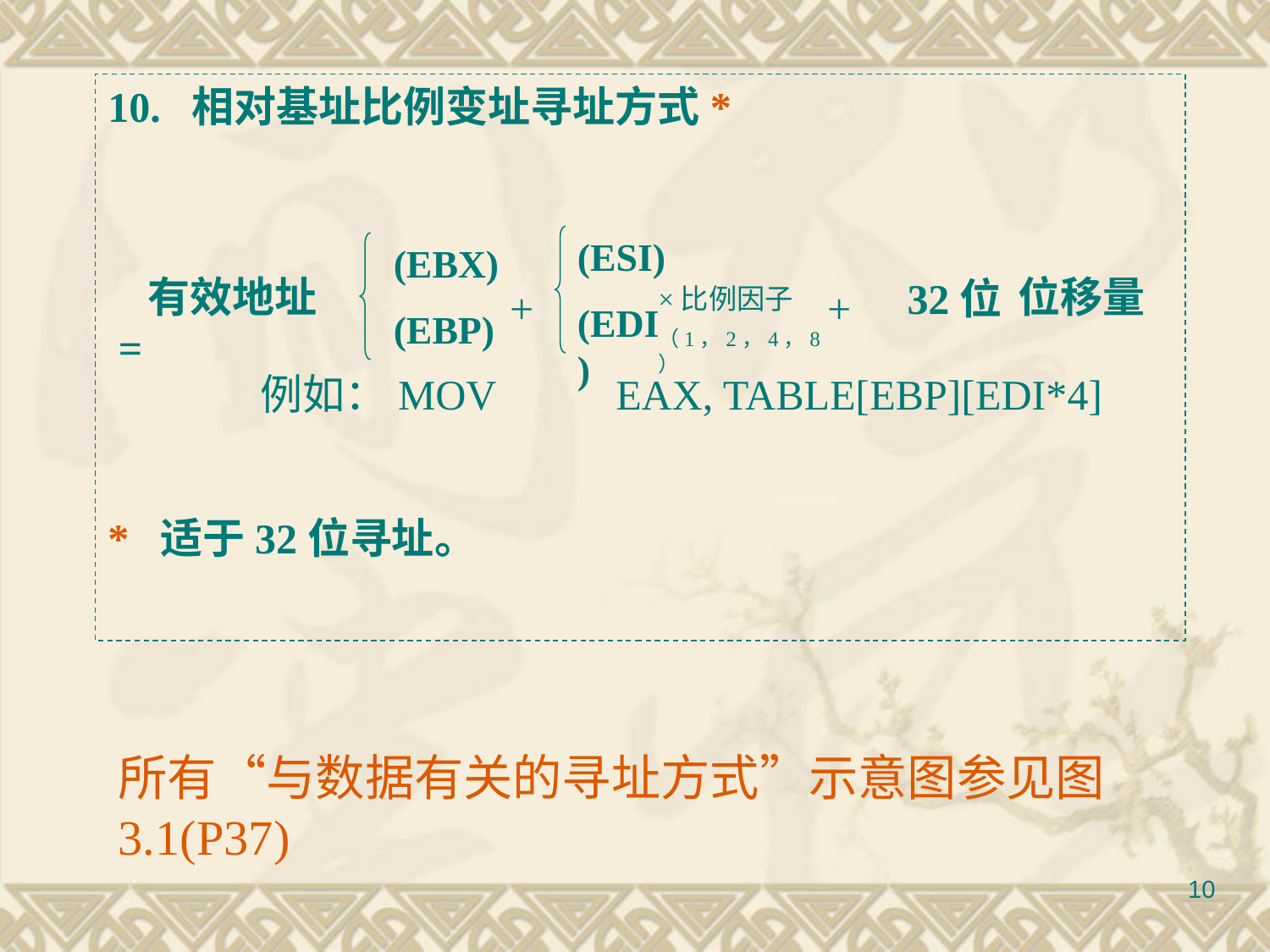

10.  相对基址比例变址寻址方式*

               例如：MOV	EAX, TABLE[EBP][EDI*4]

*  适于32位寻址。

(ESI)
(EDI)

(EBX)
(EBP)
  有效地址 =
位移量
32位
+
×比例因子
（1，2，4，8）
+
所有“与数据有关的寻址方式”示意图参见图3.1(P37)
10